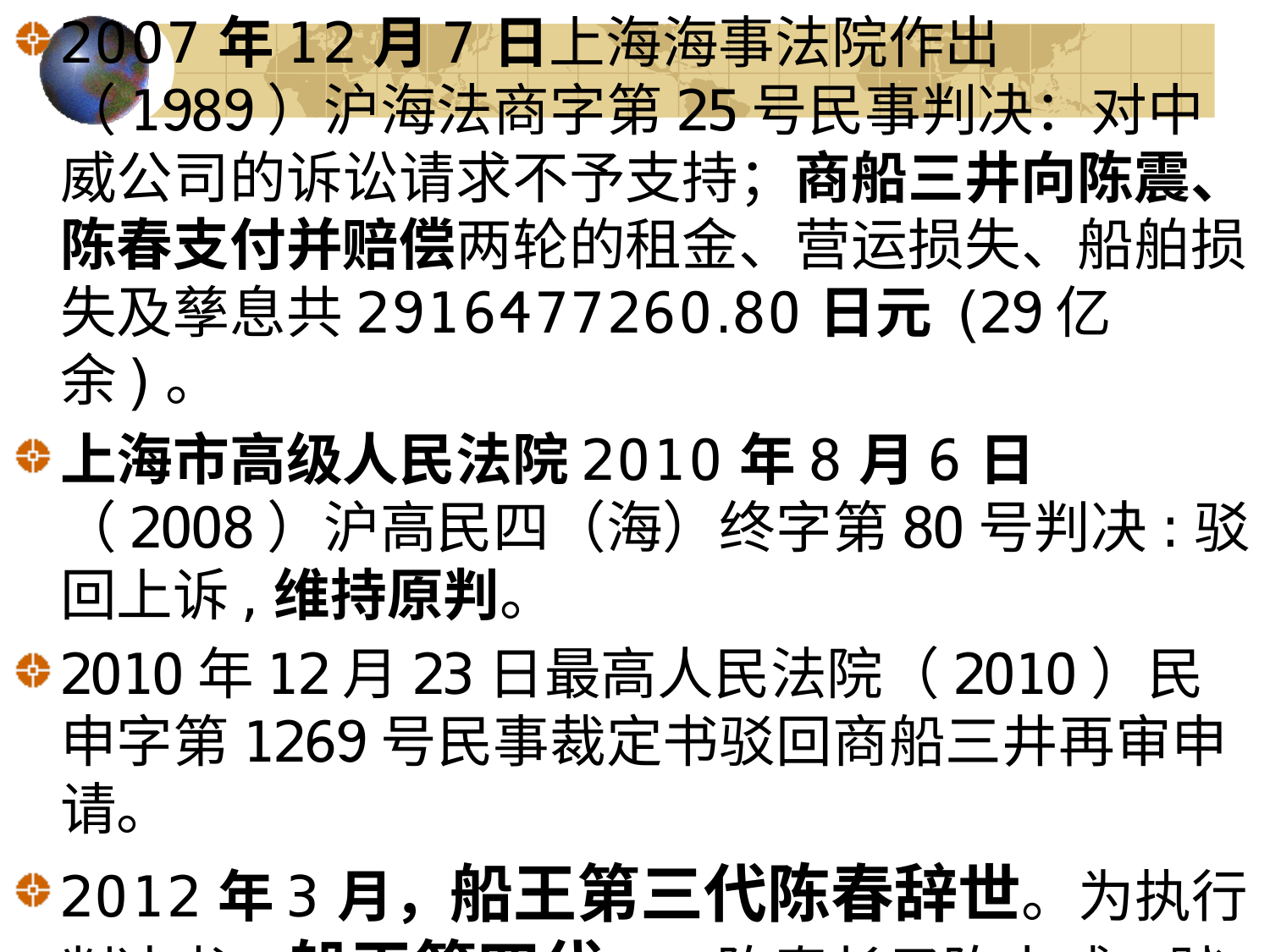

2007年12月7日上海海事法院作出（1989）沪海法商字第25号民事判决：对中威公司的诉讼请求不予支持；商船三井向陈震、陈春支付并赔偿两轮的租金、营运损失、船舶损失及孳息共2916477260.80日元 (29亿余)。
上海市高级人民法院2010年8月6日（2008）沪高民四（海）终字第80号判决:驳回上诉,维持原判。
2010年12月23日最高人民法院（2010）民申字第1269号民事裁定书驳回商船三井再审申请。
2012年3月，船王第三代陈春辞世。为执行判决书，船王第四代——陈春长子陈中威，踏上了父亲的追索之路。